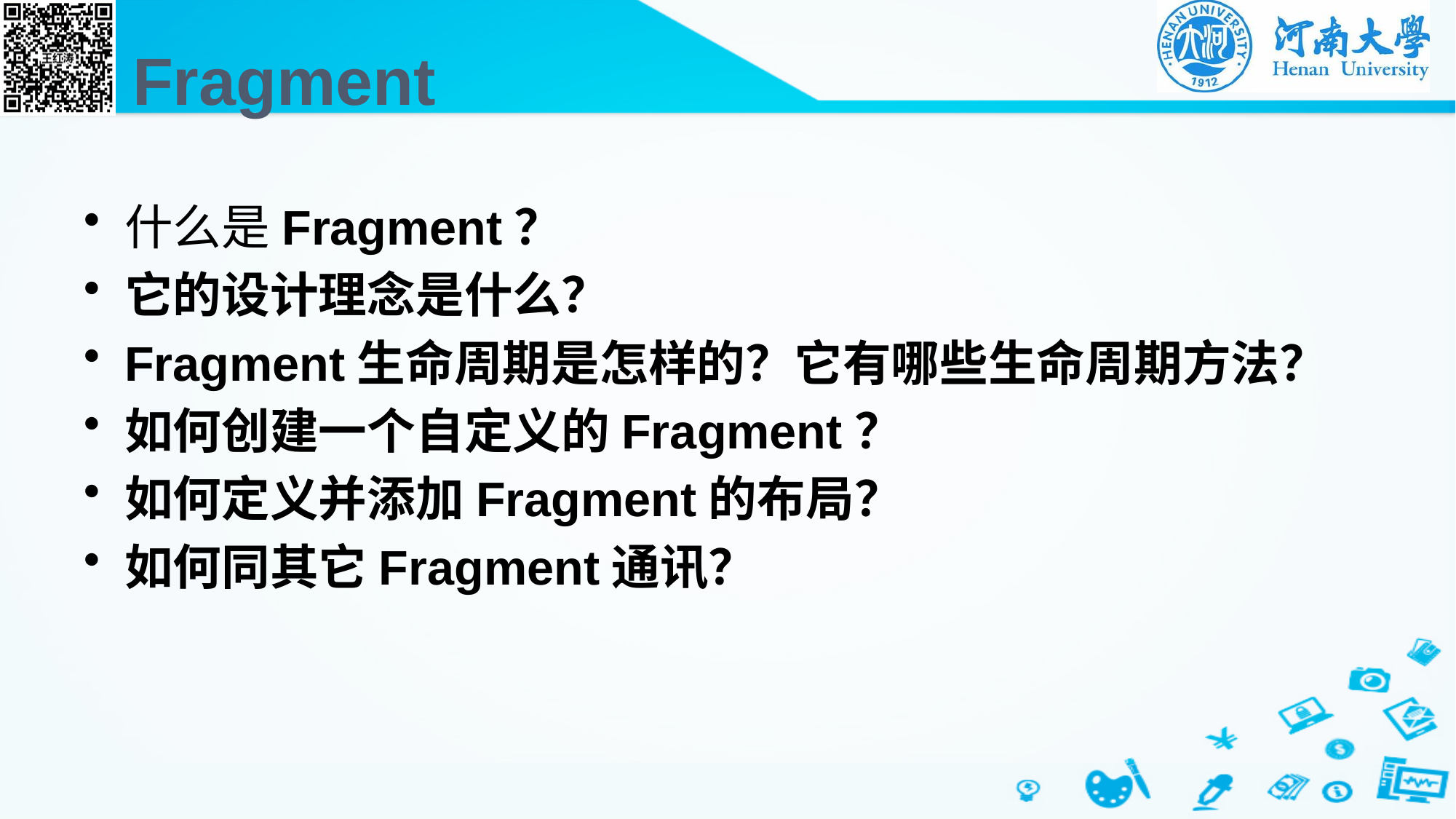

# Fragment
什么是Fragment？
它的设计理念是什么？
Fragment生命周期是怎样的？它有哪些生命周期方法？
如何创建一个自定义的Fragment？
如何定义并添加Fragment的布局？
如何同其它Fragment通讯？